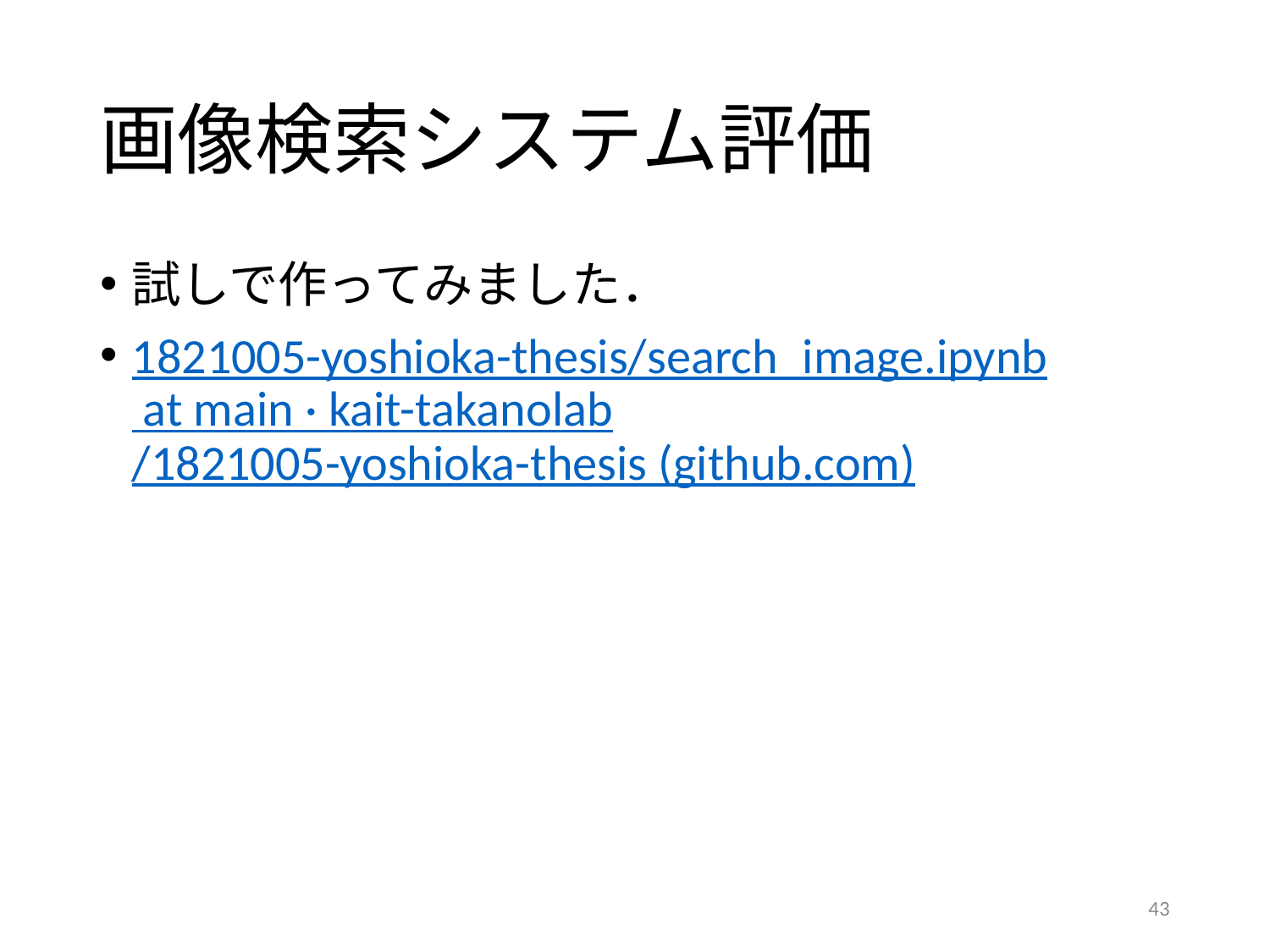

# 画像検索システム評価
試しで作ってみました．
1821005-yoshioka-thesis/search_image.ipynb at main · kait-takanolab/1821005-yoshioka-thesis (github.com)
43